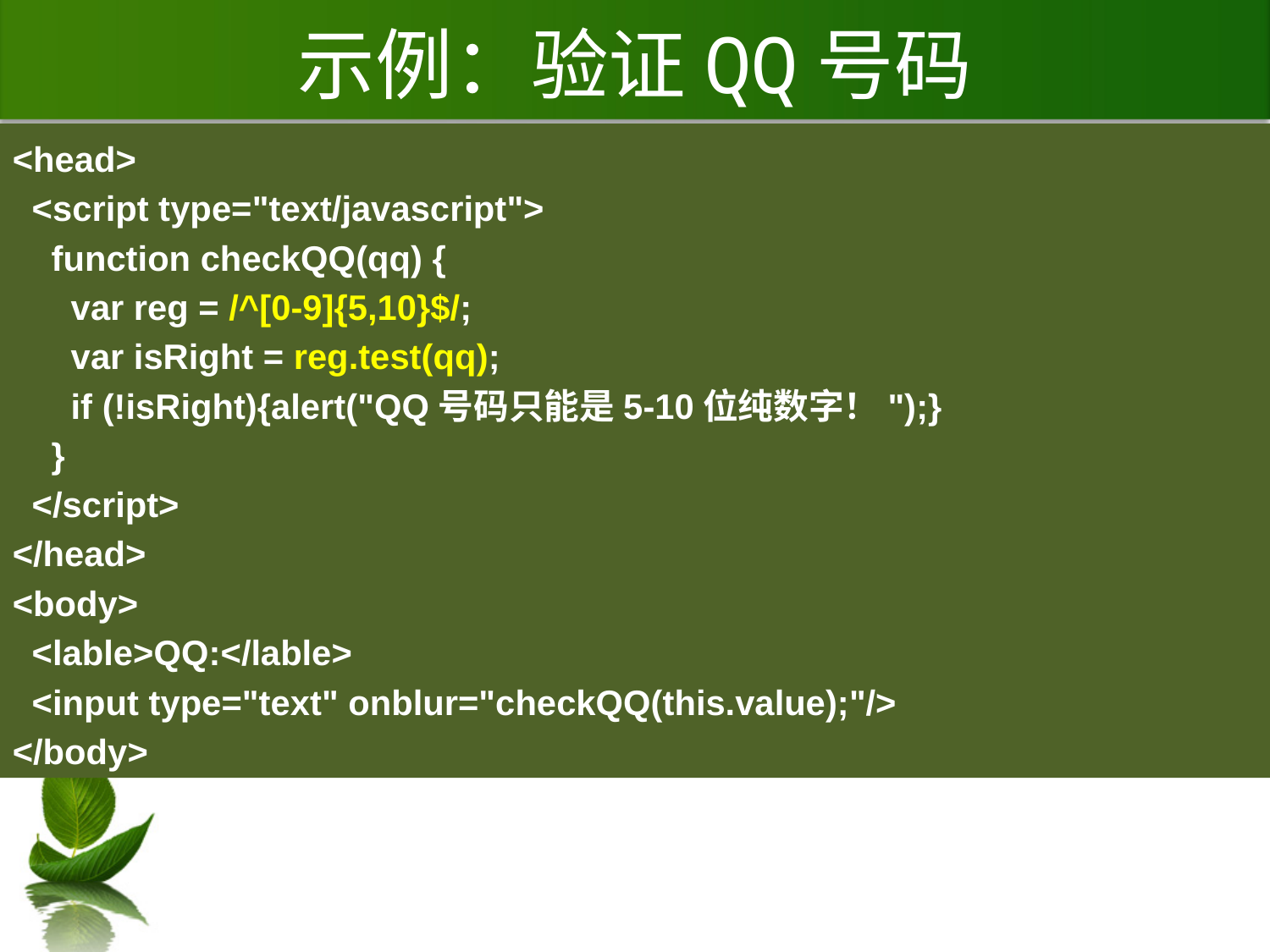

# 示例：验证QQ号码
<head>
  <script type="text/javascript">
    function checkQQ(qq) {
      var reg = /^[0-9]{5,10}$/;
      var isRight = reg.test(qq);
      if (!isRight){alert("QQ号码只能是5-10位纯数字！");}
    }
  </script>
</head>
<body>
  <lable>QQ:</lable>
  <input type="text" onblur="checkQQ(this.value);"/>
</body>